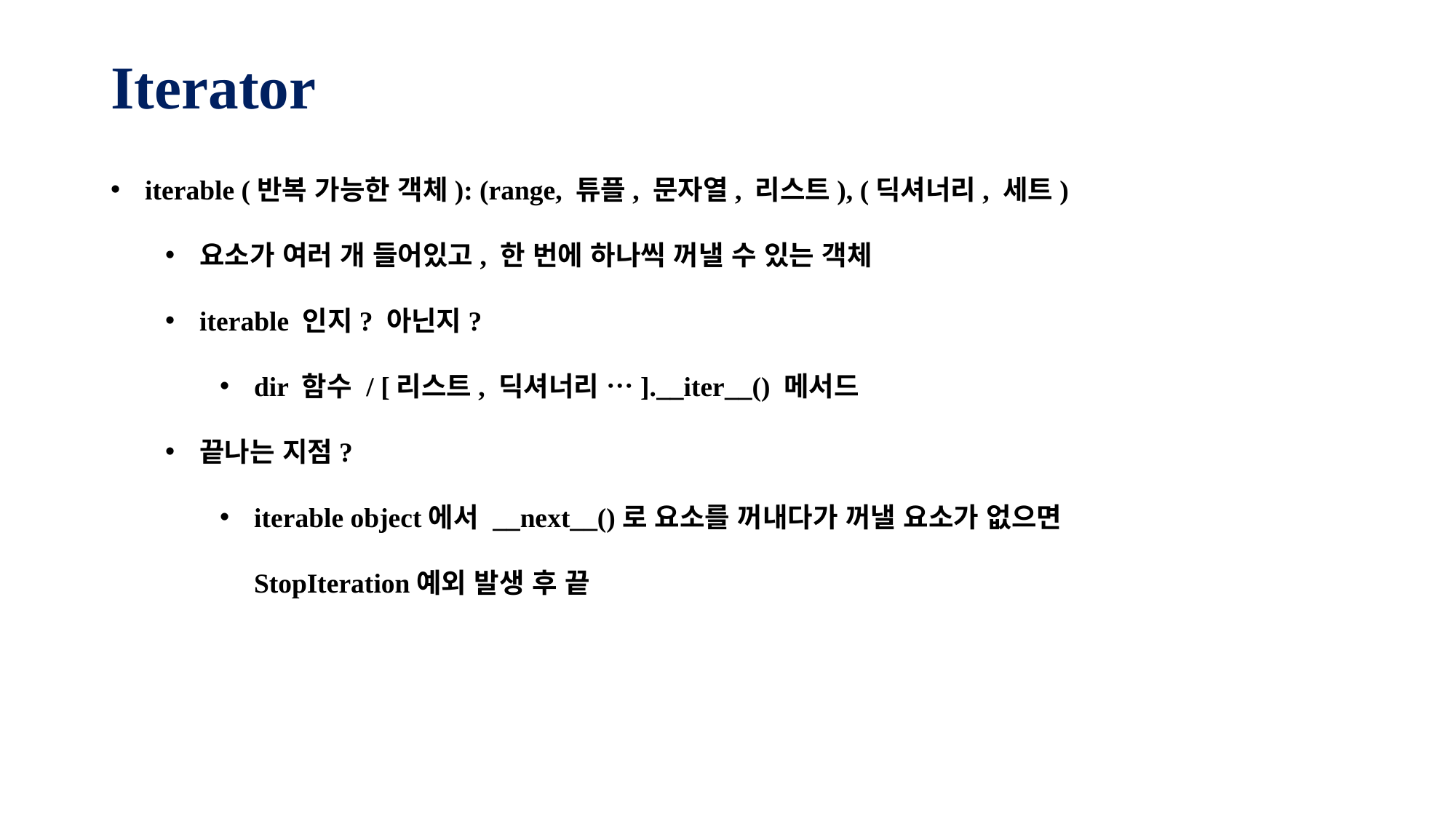

# Iterator
iterable (반복 가능한 객체): (range, 튜플, 문자열, 리스트), (딕셔너리, 세트)

요소가 여러 개 들어있고, 한 번에 하나씩 꺼낼 수 있는 객체

iterable 인지? 아닌지?

dir 함수 / [리스트, 딕셔너리 …].__iter__() 메서드

끝나는 지점?

iterable object에서 __next__()로 요소를 꺼내다가 꺼낼 요소가 없으면
StopIteration예외 발생 후 끝